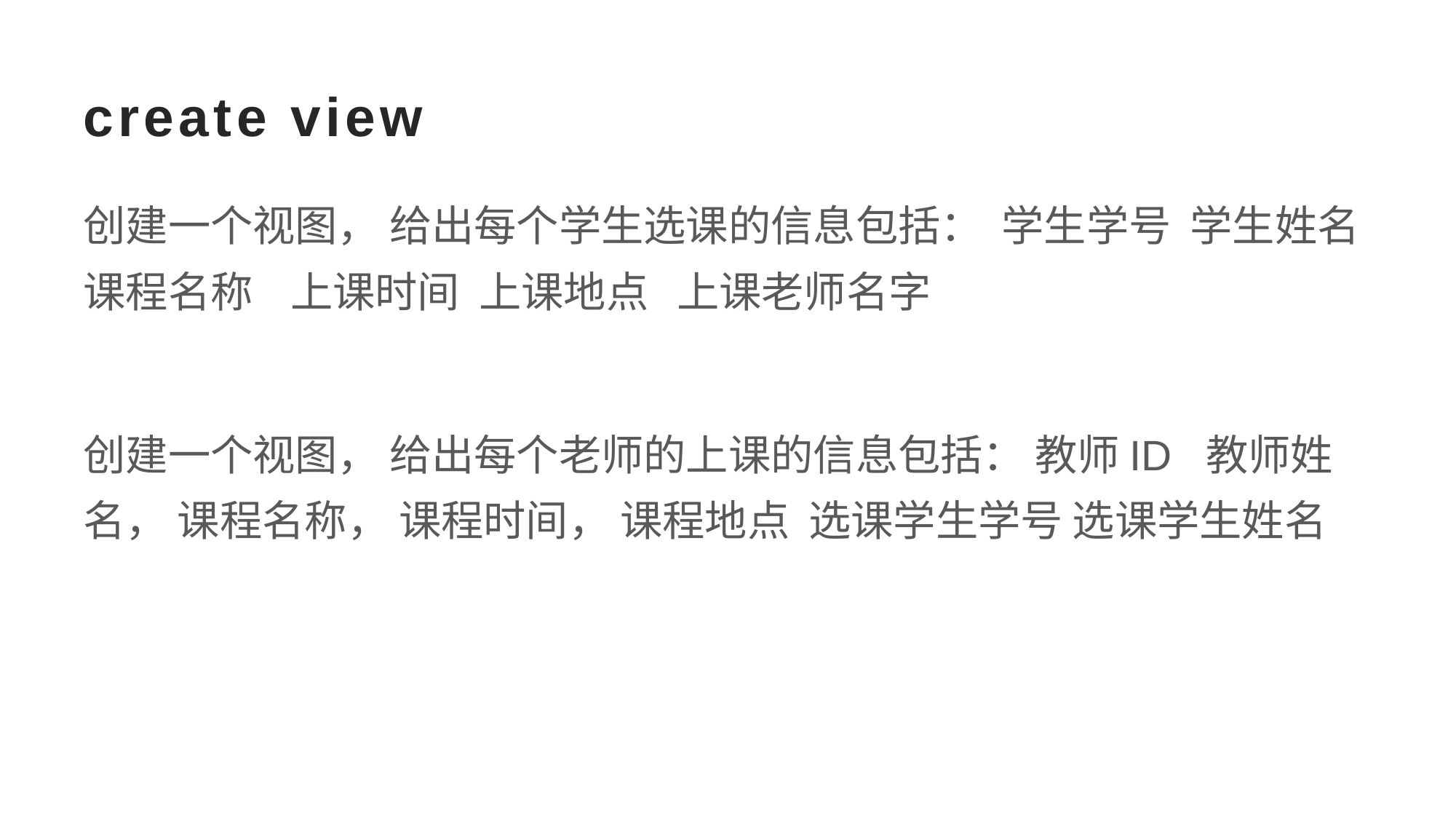

# create view
创建一个视图， 给出每个学生选课的信息包括：  学生学号  学生姓名  课程名称    上课时间  上课地点   上课老师名字

创建一个视图， 给出每个老师的上课的信息包括： 教师ID  教师姓名， 课程名称， 课程时间， 课程地点  选课学生学号 选课学生姓名